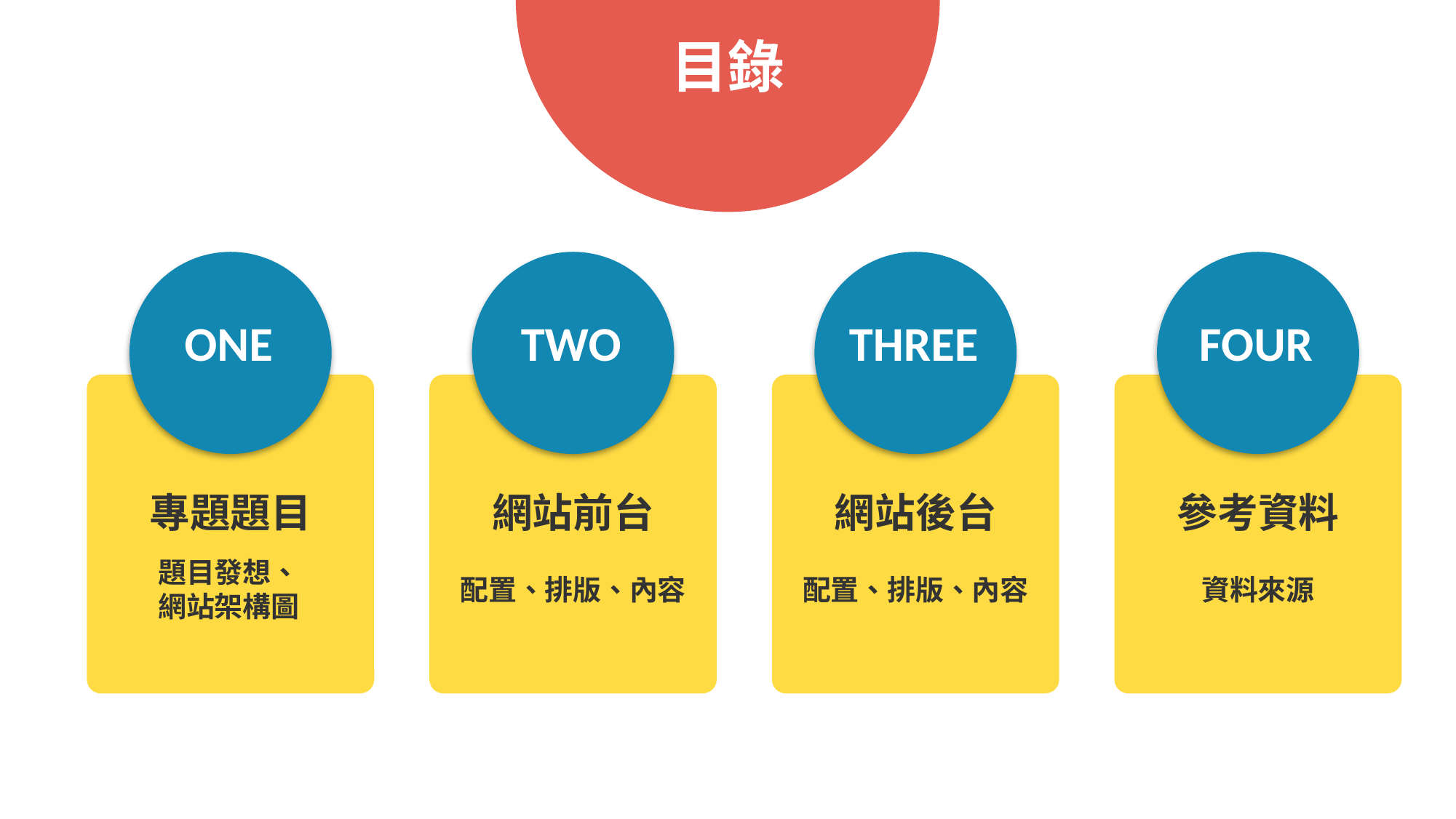

目錄

ONE

TWO

THREE

FOUR

專題題目
網站前台
網站後台
參考資料
題目發想、
網站架構圖
配置、排版、內容
配置、排版、內容
資料來源